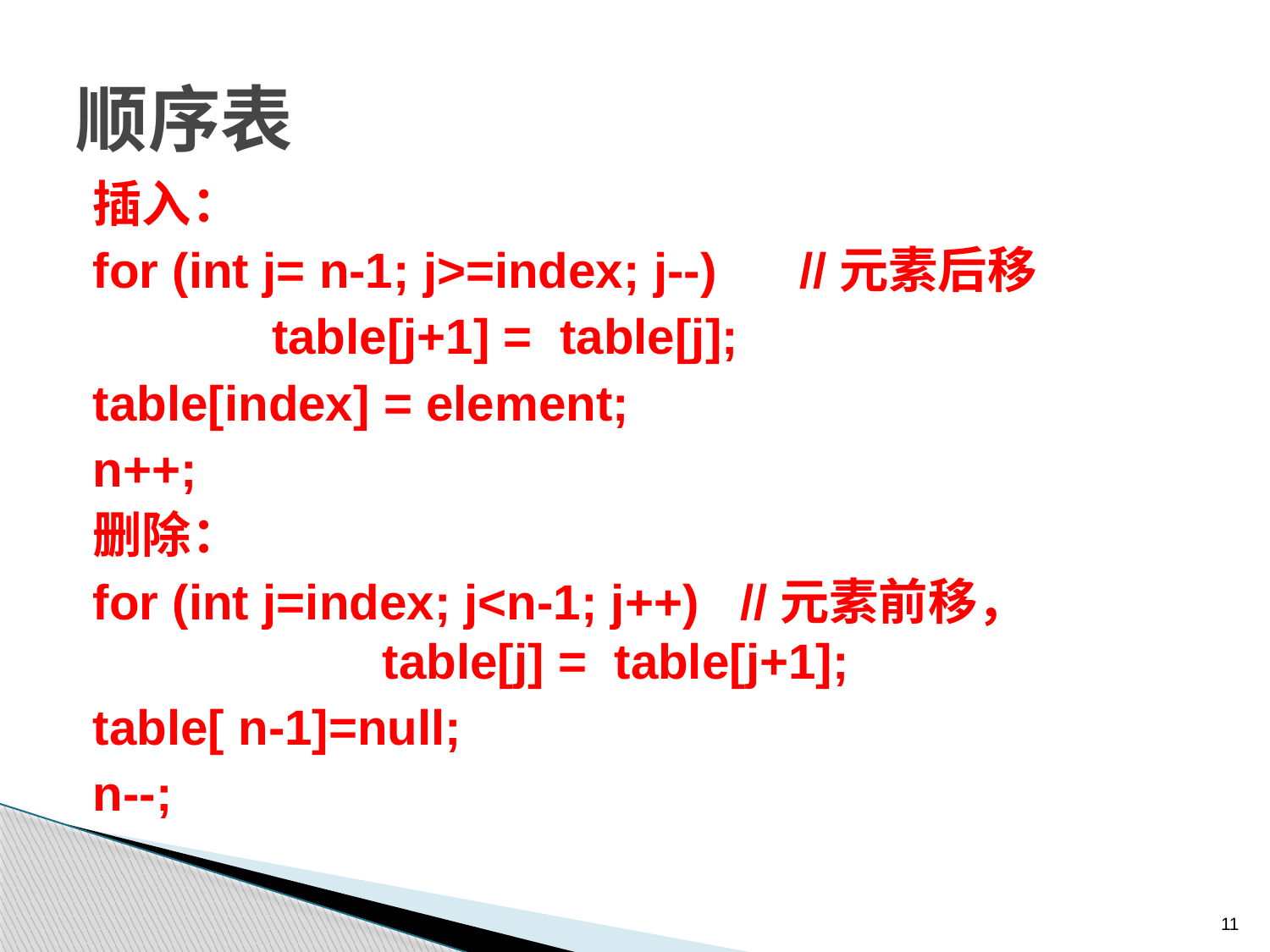

# 顺序表
插入：
for (int j= n-1; j>=index; j--)      //元素后移
             table[j+1] =  table[j];
table[index] = element;
n++;
删除：
for (int j=index; j<n-1; j++)   //元素前移，                 		table[j] =  table[j+1];
table[ n-1]=null;
n--;

11